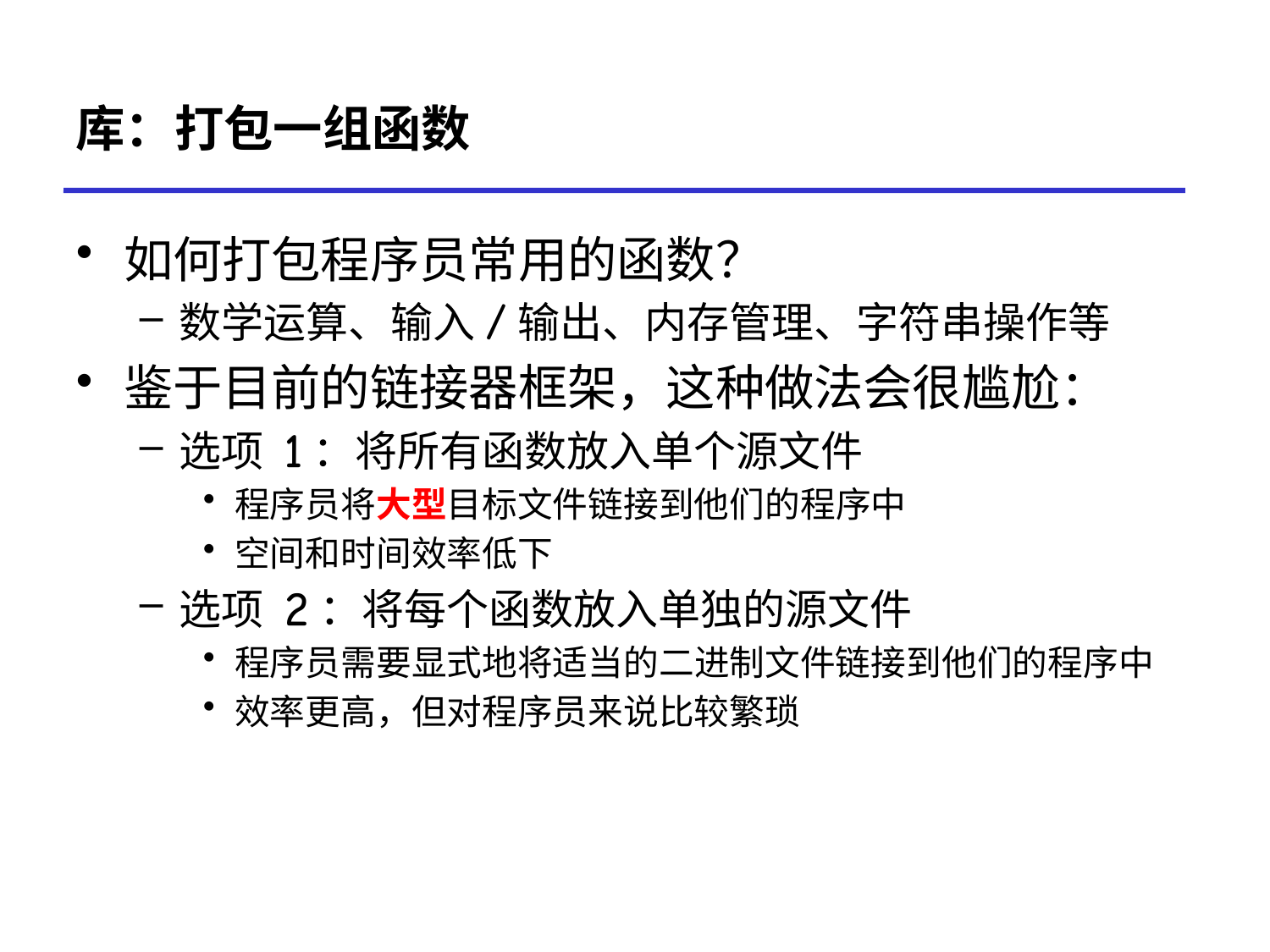

# 库：打包一组函数
如何打包程序员常用的函数？
数学运算、输入/输出、内存管理、字符串操作等
鉴于目前的链接器框架，这种做法会很尴尬：
选项 1：将所有函数放入单个源文件
程序员将大型目标文件链接到他们的程序中
空间和时间效率低下
选项 2：将每个函数放入单独的源文件
程序员需要显式地将适当的二进制文件链接到他们的程序中
效率更高，但对程序员来说比较繁琐